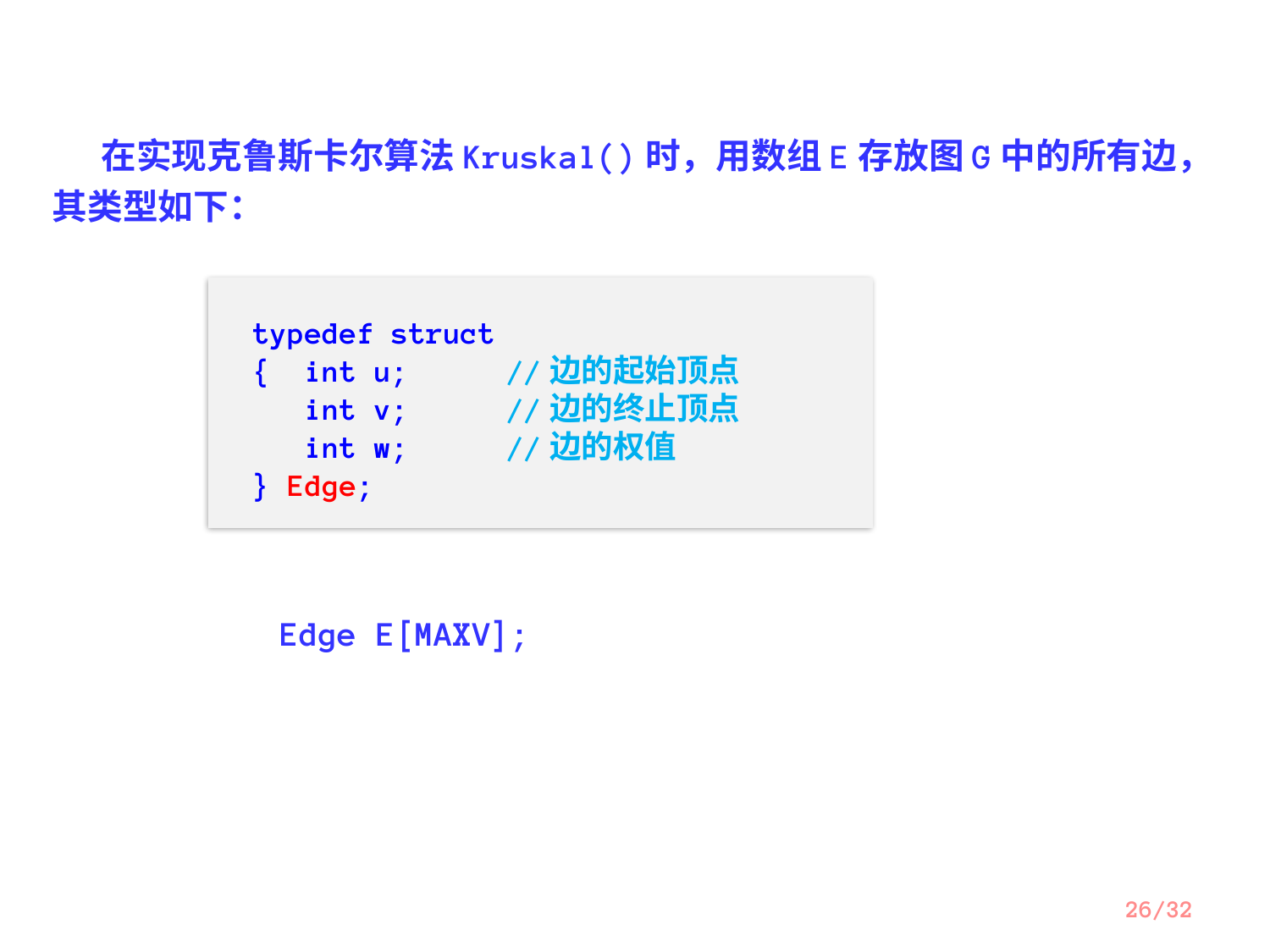

在实现克鲁斯卡尔算法Kruskal()时，用数组E存放图G中的所有边，其类型如下：
typedef struct
{  int u;     	//边的起始顶点
   int v;     	//边的终止顶点
   int w;   	//边的权值
} Edge;
Edge E[MAXV];
26/32